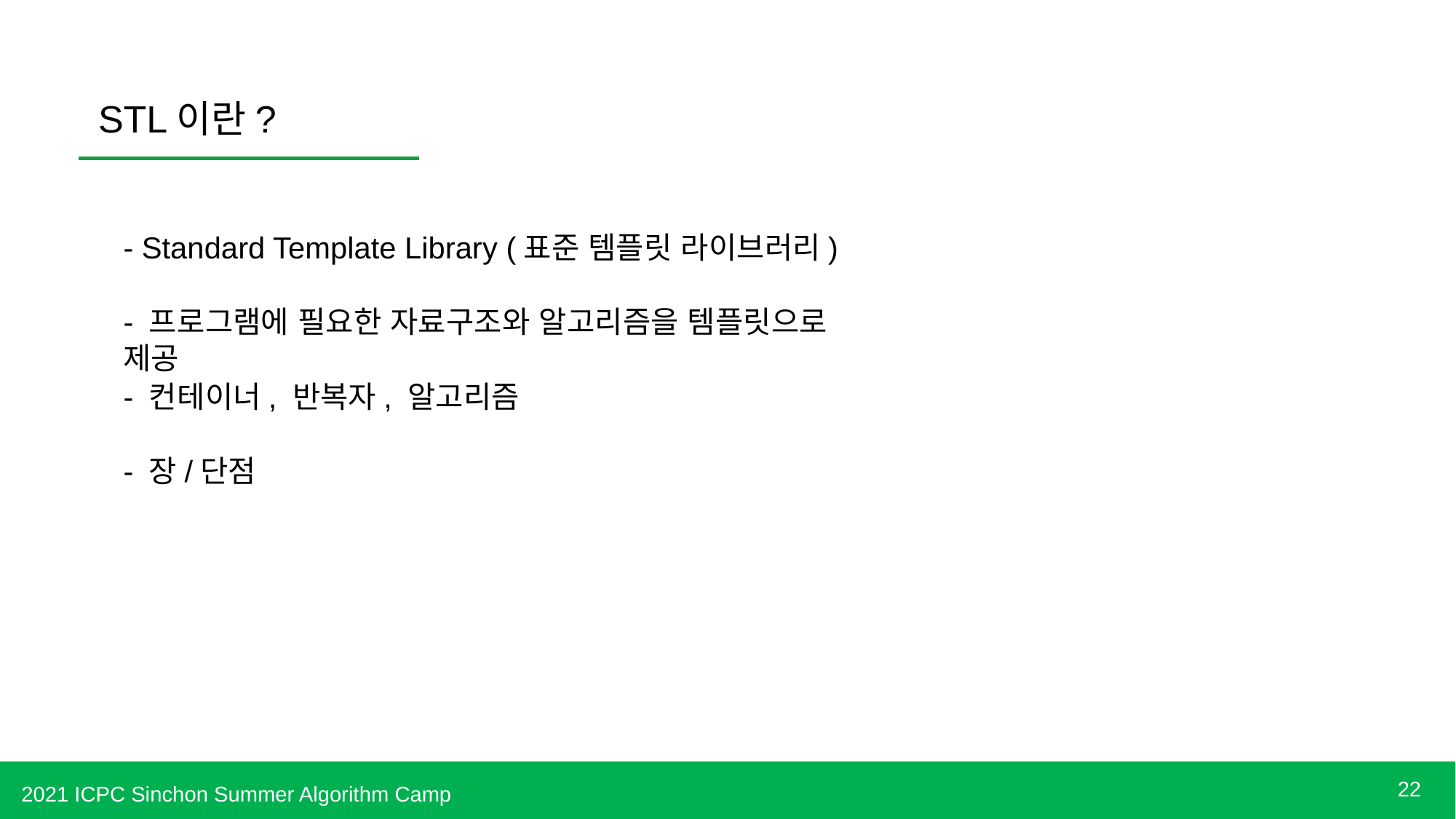

STL이란?
- Standard Template Library (표준 템플릿 라이브러리)
- 프로그램에 필요한 자료구조와 알고리즘을 템플릿으로 제공
- 컨테이너, 반복자, 알고리즘
- 장/단점

22
2021 ICPC Sinchon Summer Algorithm Camp